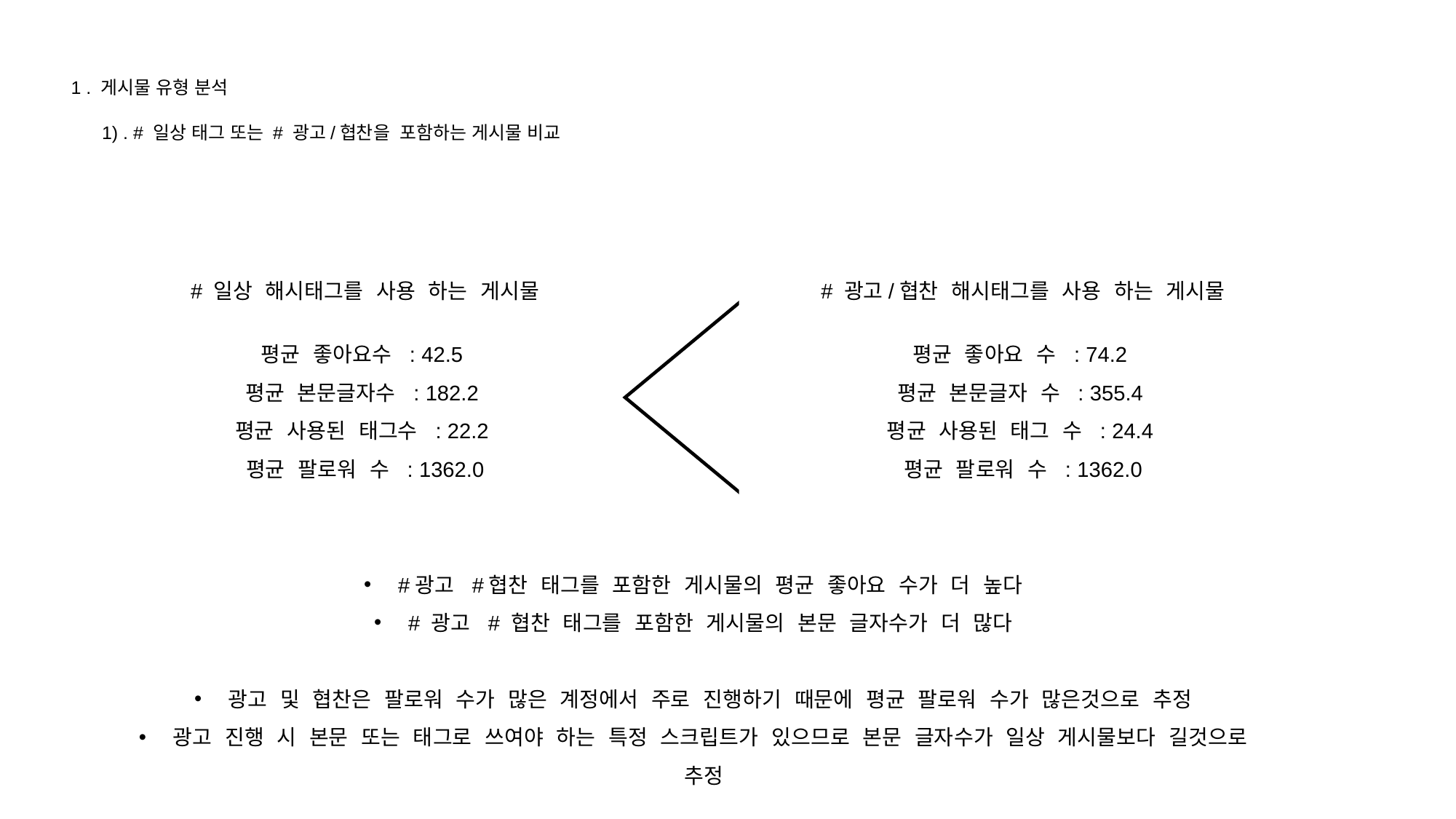

1 . 게시물 유형 분석
1) . # 일상 태그 또는 # 광고/협찬을  포함하는 게시물 비교
# 일상 해시태그를 사용 하는 게시물

평균 좋아요수 : 42.5
평균 본문글자수 : 182.2
평균 사용된 태그수 : 22.2
평균 팔로워 수 : 1362.0

# 광고/협찬 해시태그를 사용 하는 게시물

평균 좋아요 수 : 74.2
평균 본문글자 수 : 355.4
평균 사용된 태그 수 : 24.4
평균 팔로워 수 : 1362.0

#광고 #협찬 태그를 포함한 게시물의 평균 좋아요 수가 더 높다
# 광고 # 협찬 태그를 포함한 게시물의 본문 글자수가 더 많다

광고 및 협찬은 팔로워 수가 많은 계정에서 주로 진행하기 때문에 평균 팔로워 수가 많은것으로 추정
광고 진행 시 본문 또는 태그로 쓰여야 하는 특정 스크립트가 있으므로 본문 글자수가 일상 게시물보다 길것으로 추정